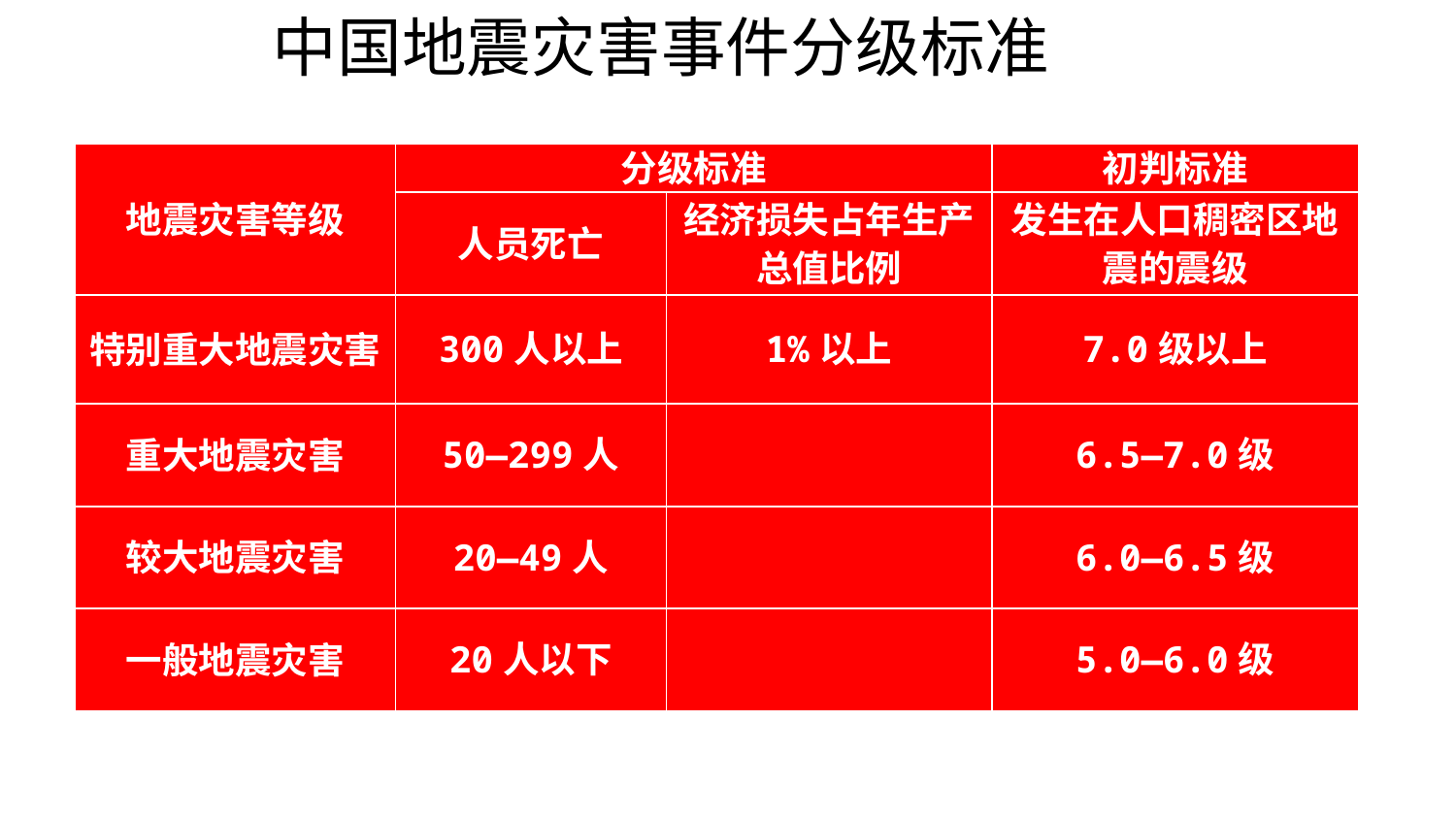

中国地震灾害事件分级标准
| 地震灾害等级 | 分级标准 |  | 初判标准 |
| --- | --- | --- | --- |
|  | 人员死亡 | 经济损失占年生产总值比例 | 发生在人口稠密区地震的震级 |
| 特别重大地震灾害 | 300人以上 | 1%以上 | 7.0级以上 |
| 重大地震灾害 | 50—299人 |  | 6.5—7.0级 |
| 较大地震灾害 | 20—49人 |  | 6.0—6.5级 |
| 一般地震灾害 | 20人以下 |  | 5.0—6.0级 |